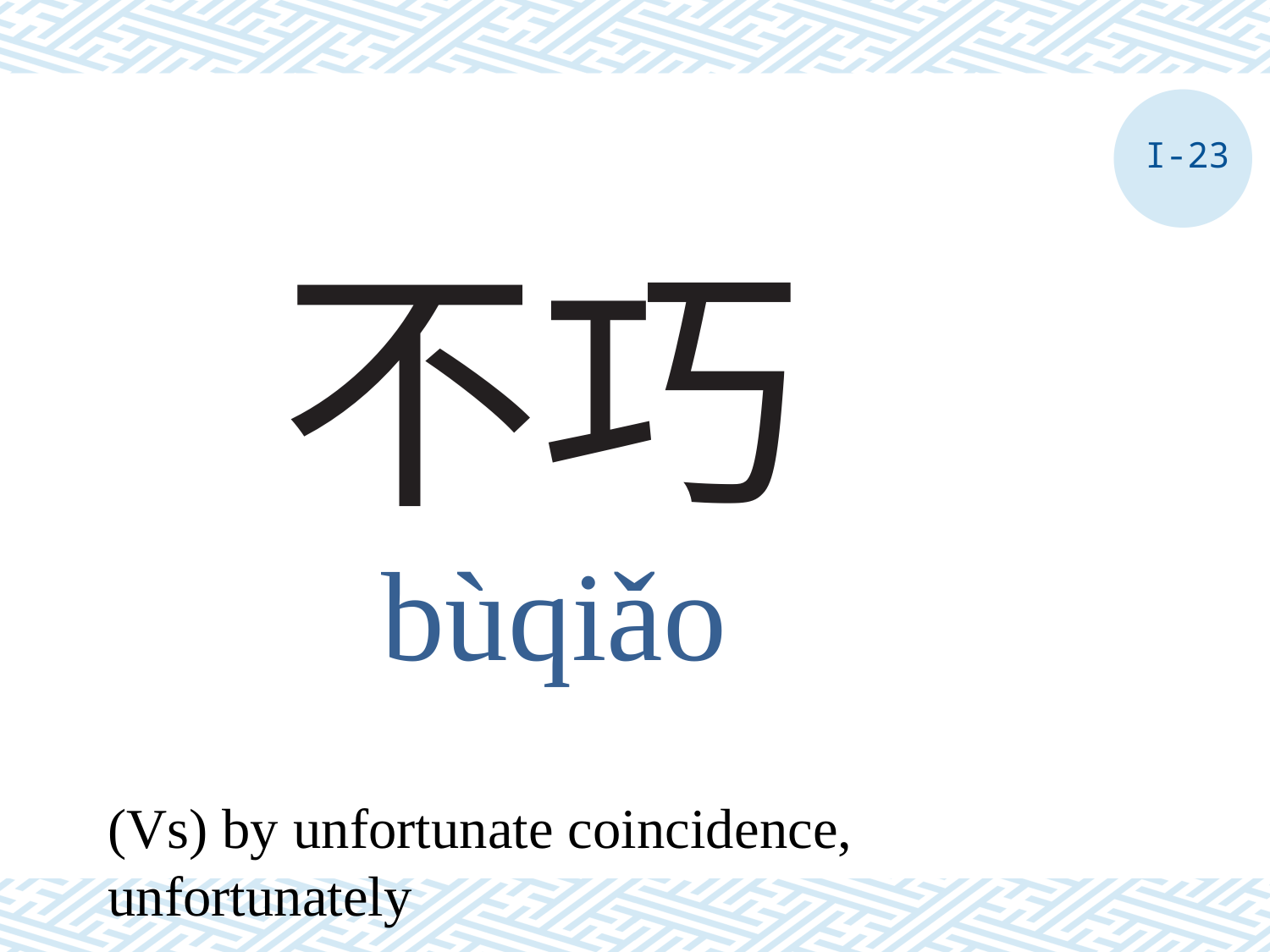

I-23

# 不巧
bùqiǎo
(Vs) by unfortunate coincidence, unfortunately